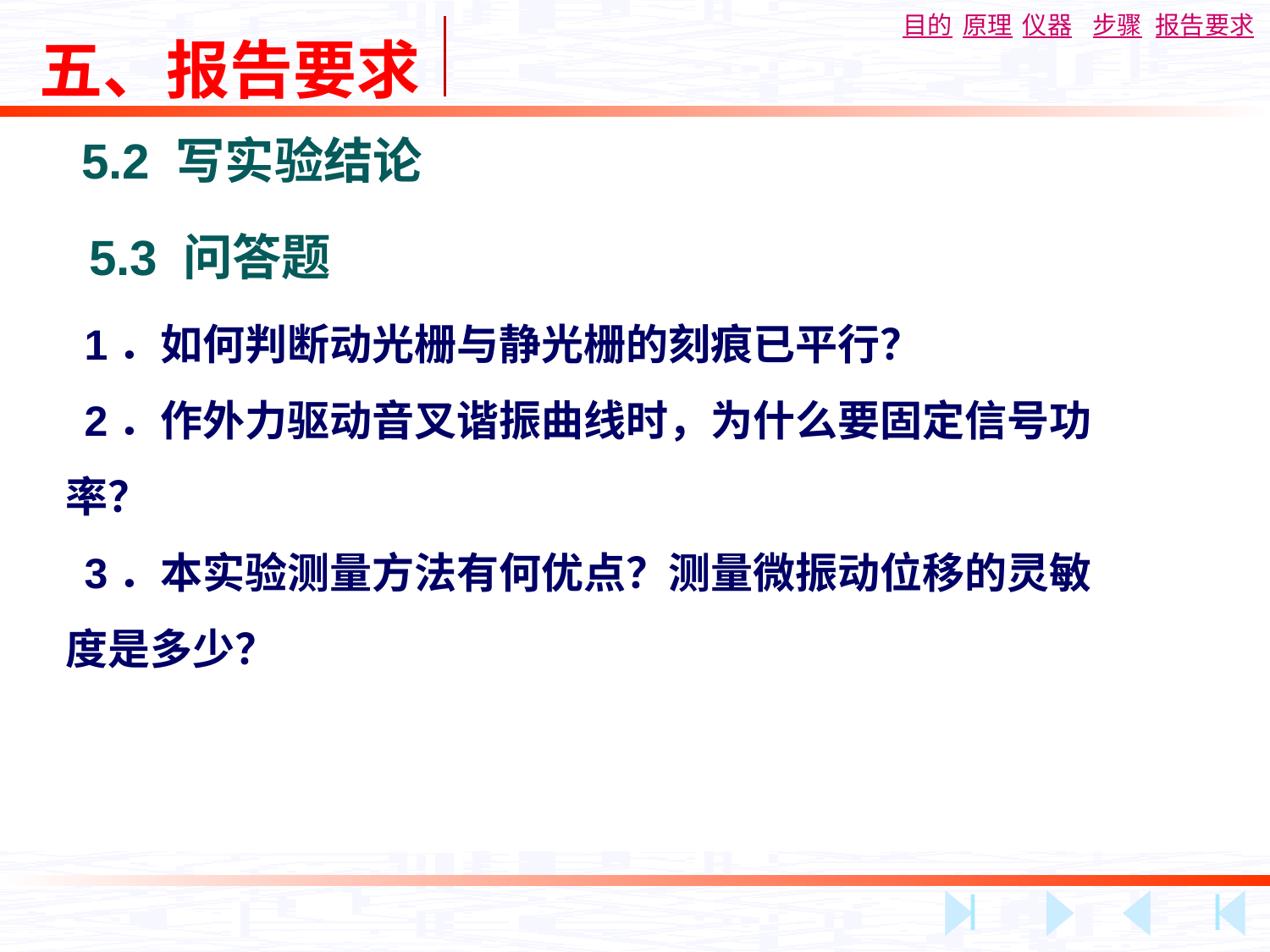

五、报告要求
5.2 写实验结论
5.3 问答题
1．如何判断动光栅与静光栅的刻痕已平行？
2．作外力驱动音叉谐振曲线时，为什么要固定信号功率？
3．本实验测量方法有何优点？测量微振动位移的灵敏度是多少？